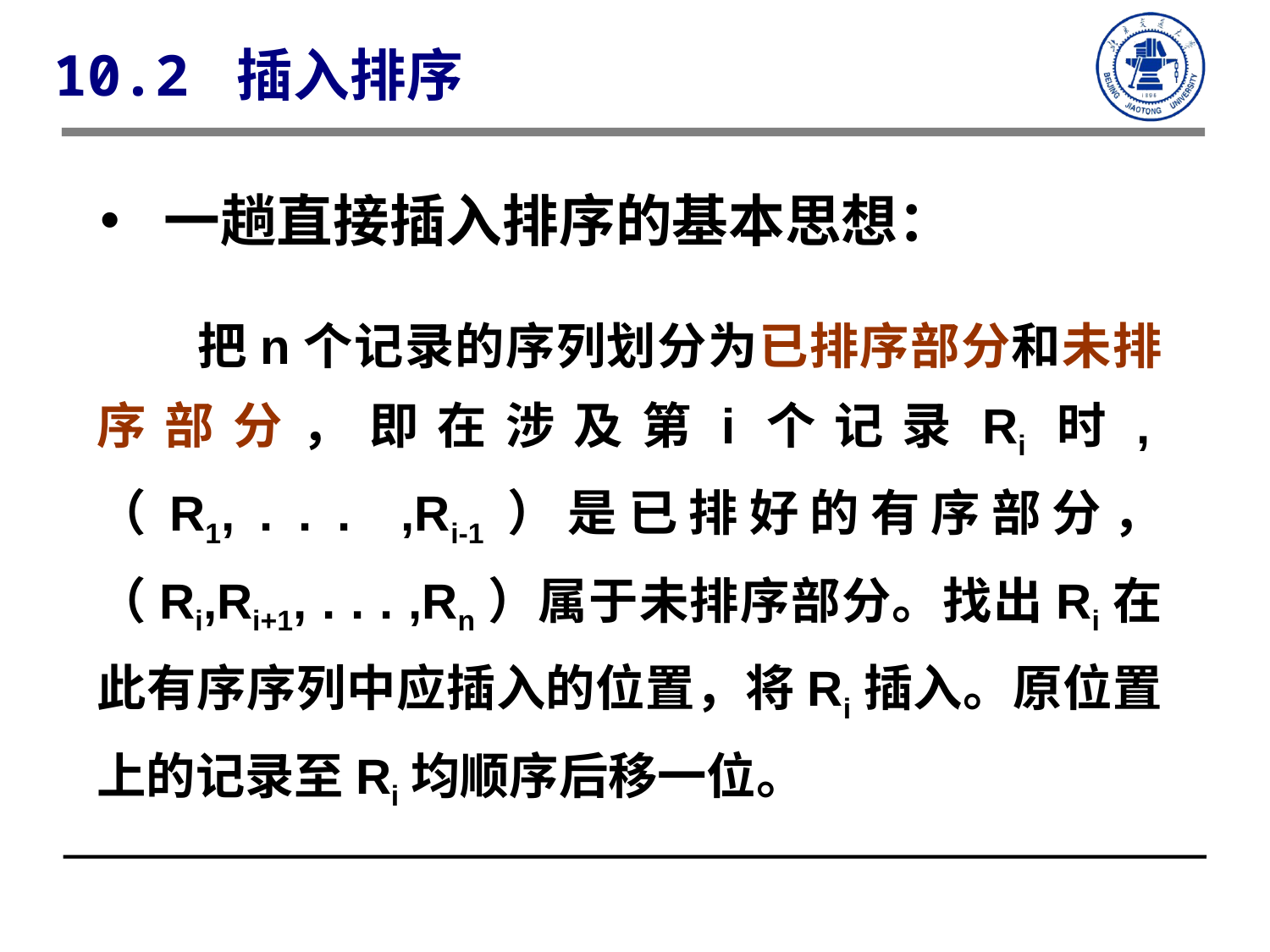

10.2 插入排序
一趟直接插入排序的基本思想：
       把n个记录的序列划分为已排序部分和未排序部分，即在涉及第i个记录Ri时,（R1, . . .  ,Ri-1）是已排好的有序部分，（Ri,Ri+1, . . . ,Rn）属于未排序部分。找出Ri在此有序序列中应插入的位置，将Ri插入。原位置上的记录至Ri均顺序后移一位。